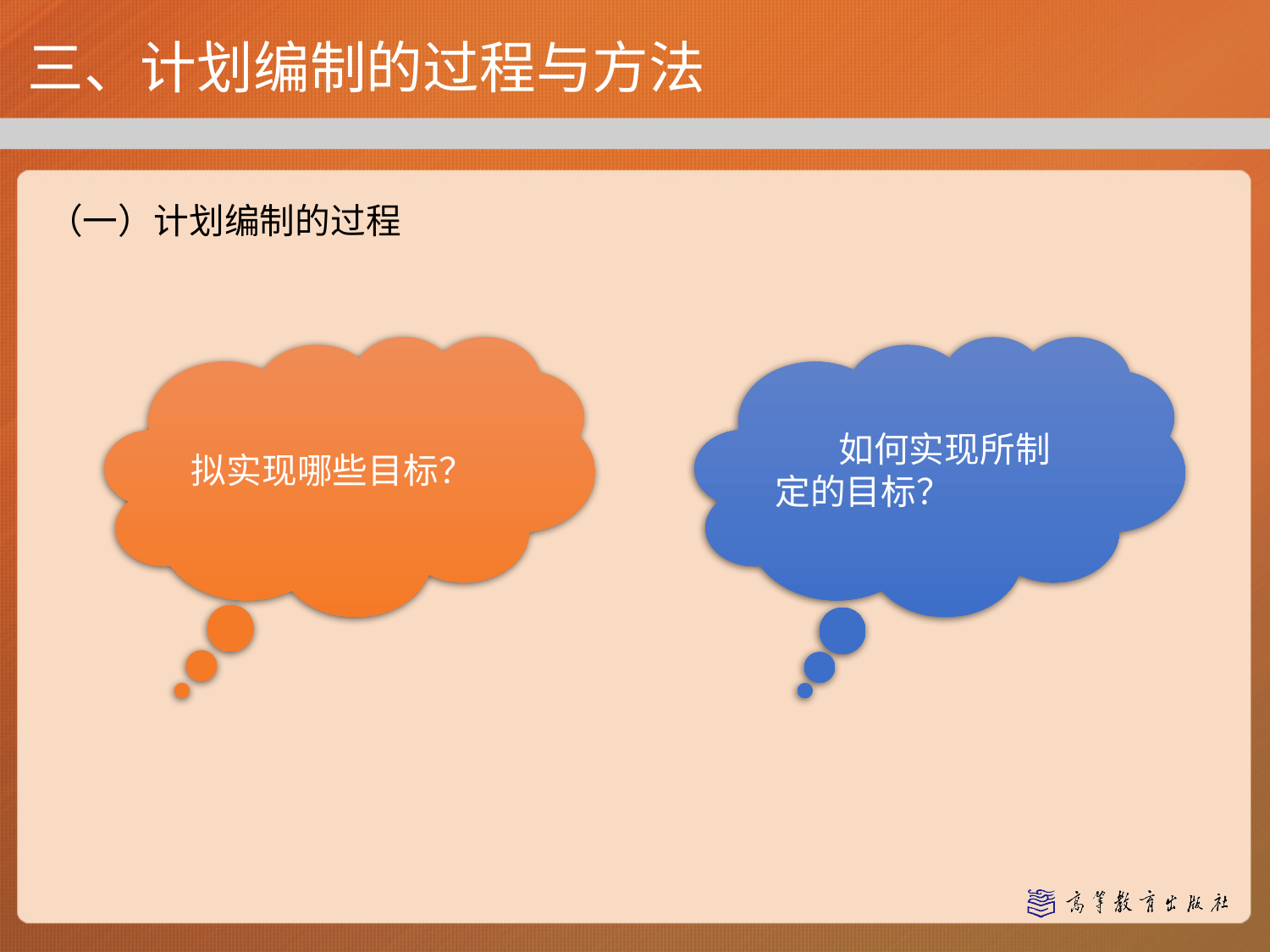

三、计划编制的过程与方法
（一）计划编制的过程
拟实现哪些目标？
如何实现所制定的目标？